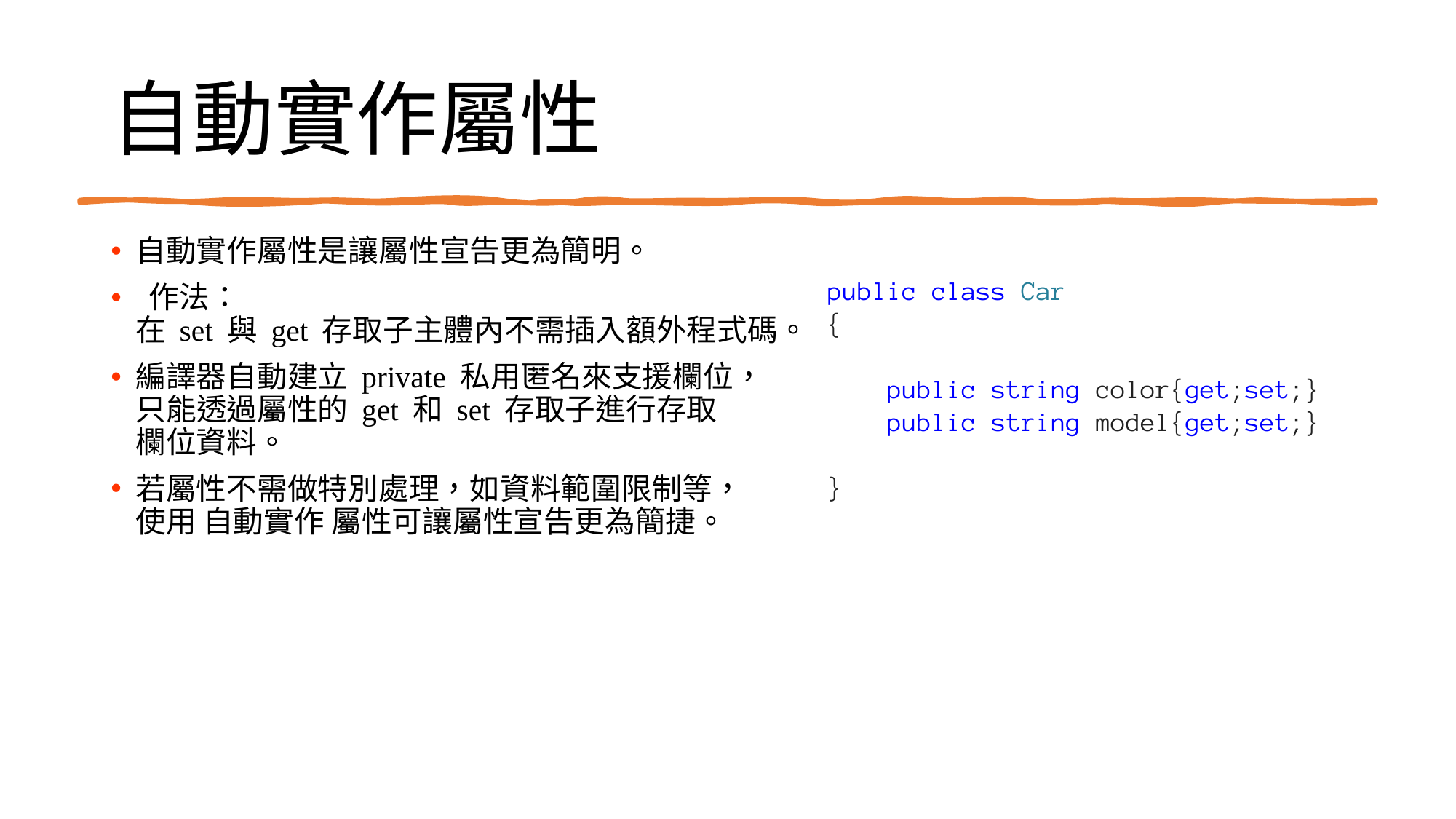

# 自動實作屬性

自動實作屬性是讓屬性宣告更為簡明。
 作法：
在 set 與 get 存取子主體內不需插入額外程式碼。
編譯器自動建立 private 私用匿名來支援欄位，
只能透過屬性的 get 和 set 存取子進行存取
欄位資料。
若屬性不需做特別處理，如資料範圍限制等，
使用 自動實作 屬性可讓屬性宣告更為簡捷。

public class Car
{

    public string color{get;set;}
    public string model{get;set;}

}